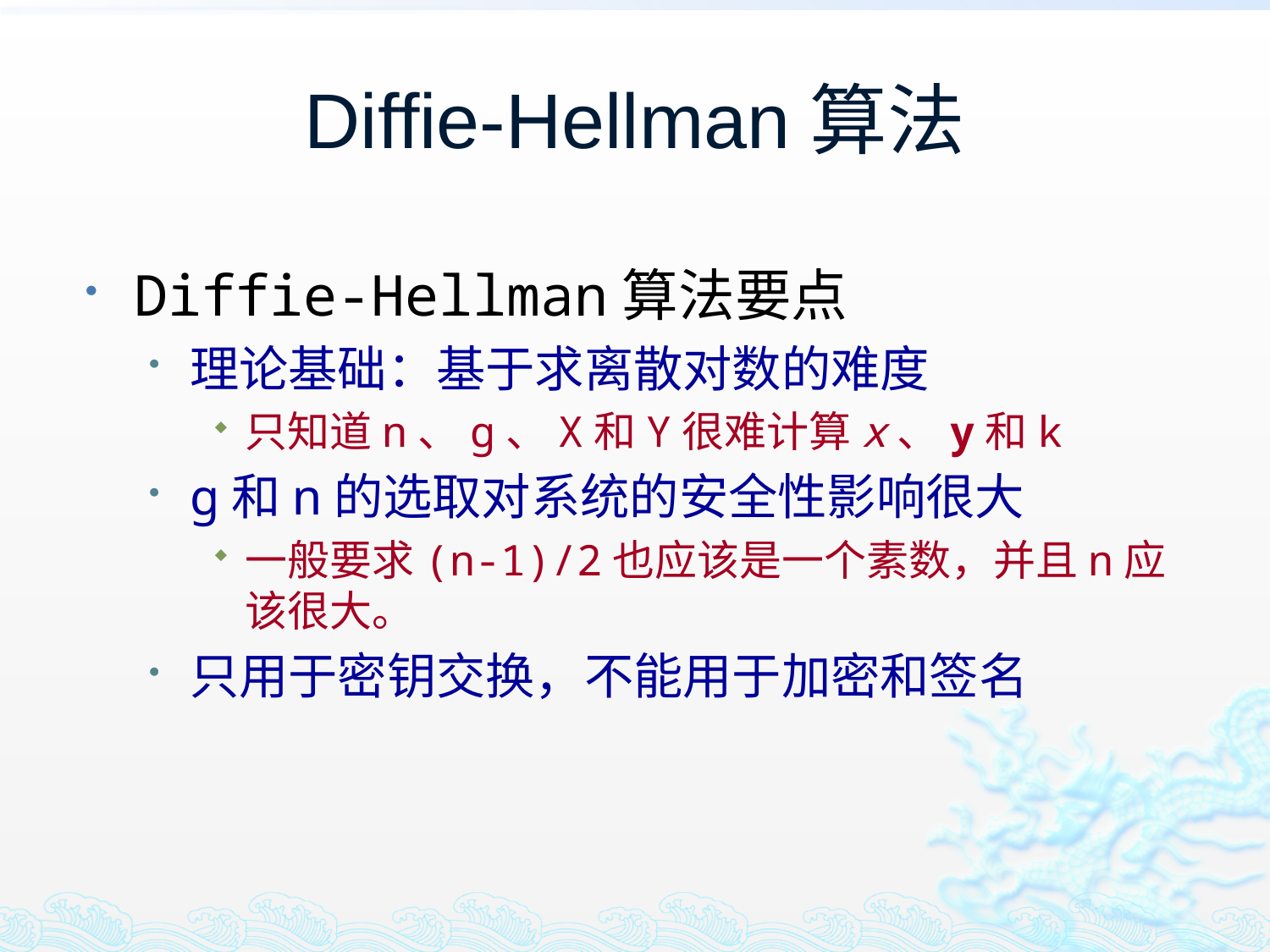

# Diffie-Hellman算法
Diffie-Hellman算法要点
理论基础：基于求离散对数的难度
只知道n、g、X和Y很难计算x、y和k
g和n的选取对系统的安全性影响很大
一般要求(n-1)/2也应该是一个素数，并且n应该很大。
只用于密钥交换，不能用于加密和签名